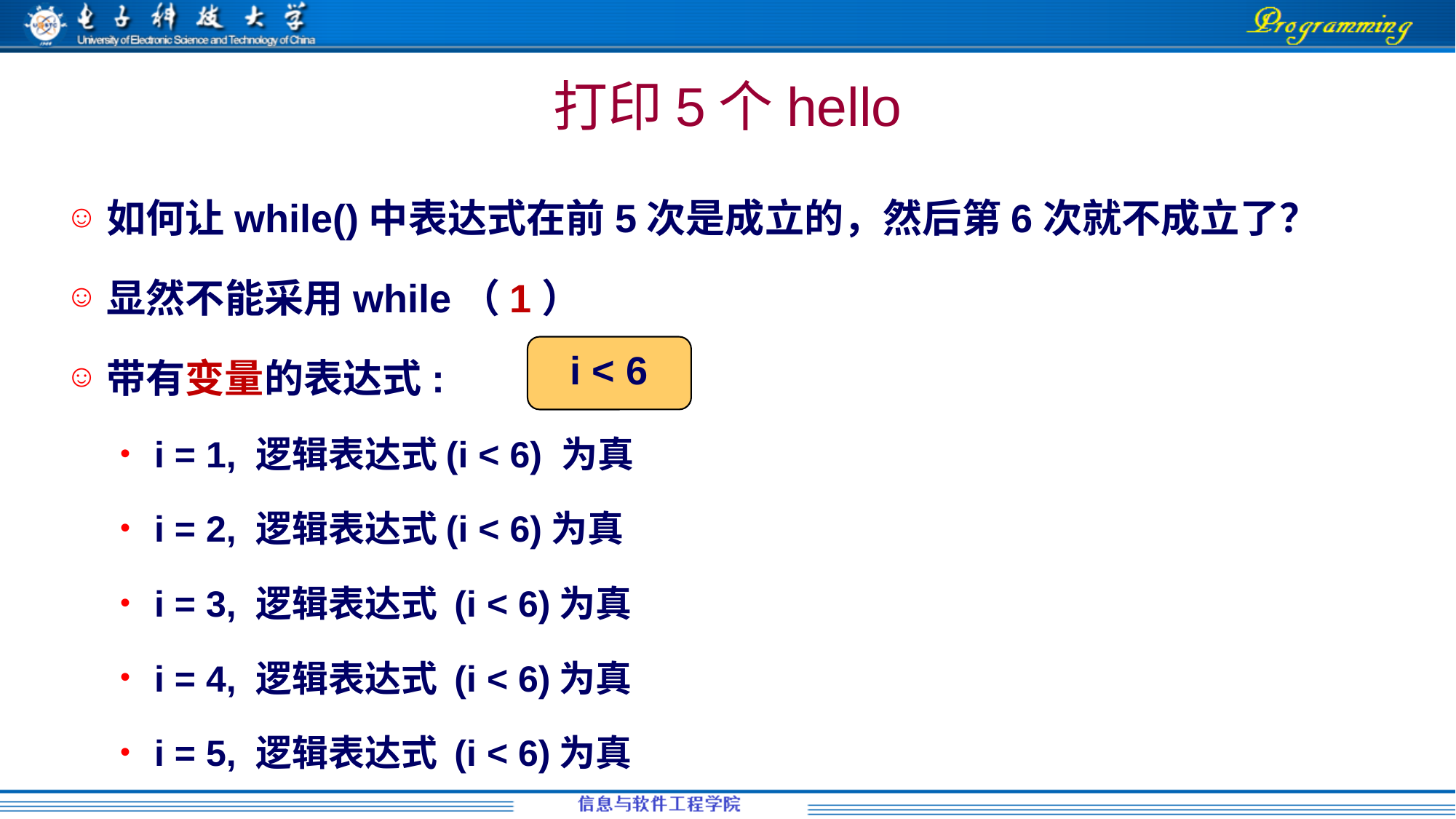

# 打印5个hello
如何让while()中表达式在前5次是成立的，然后第6次就不成立了？
显然不能采用while（1）
带有变量的表达式:
i = 1, 逻辑表达式(i < 6) 为真
i = 2, 逻辑表达式(i < 6)为真
i = 3, 逻辑表达式 (i < 6)为真
i = 4, 逻辑表达式 (i < 6)为真
i = 5, 逻辑表达式 (i < 6)为真

i < 6